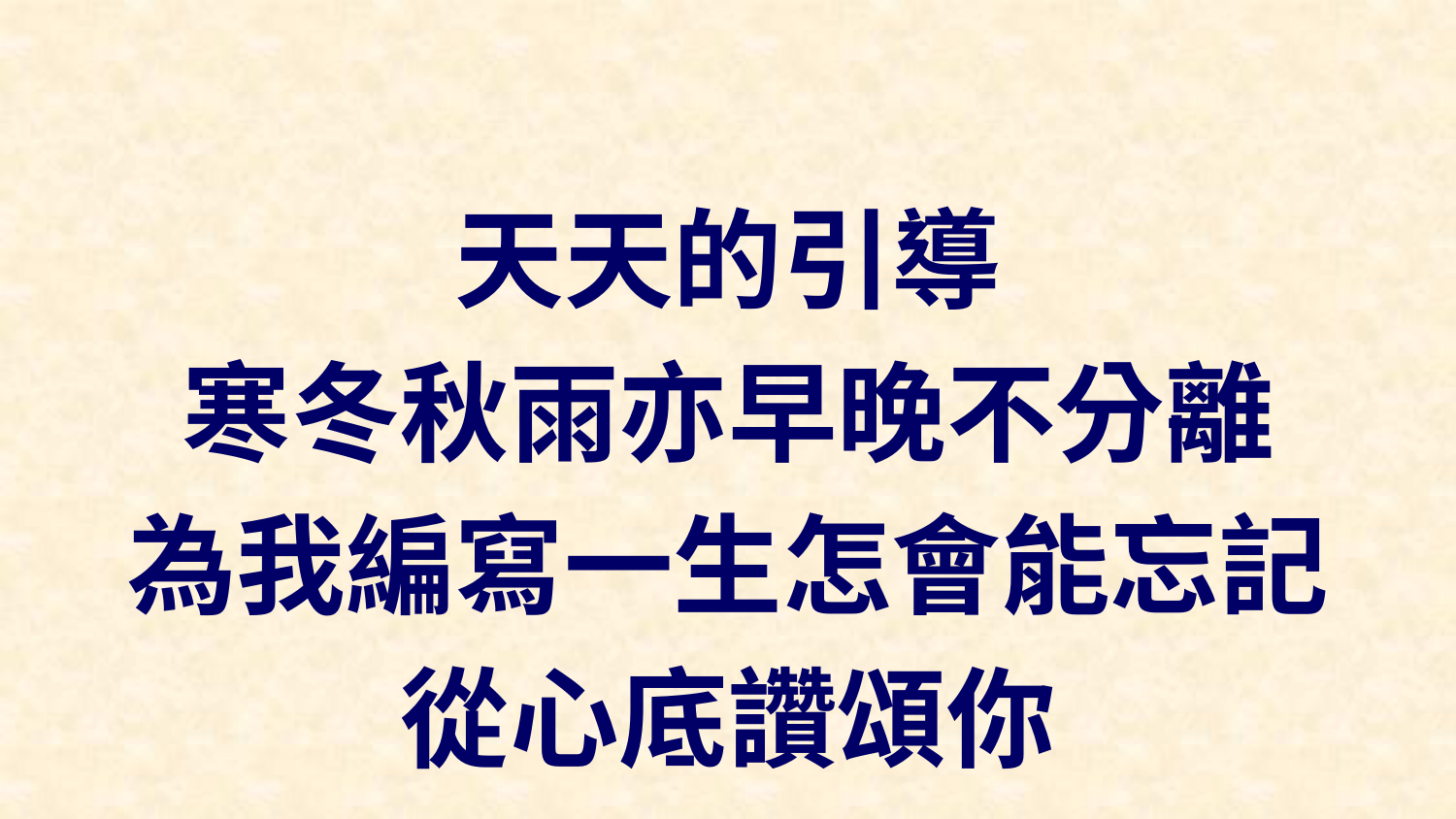

天天的引導
寒冬秋雨亦早晚不分離
為我編寫一生怎會能忘記
從心底讚頌你